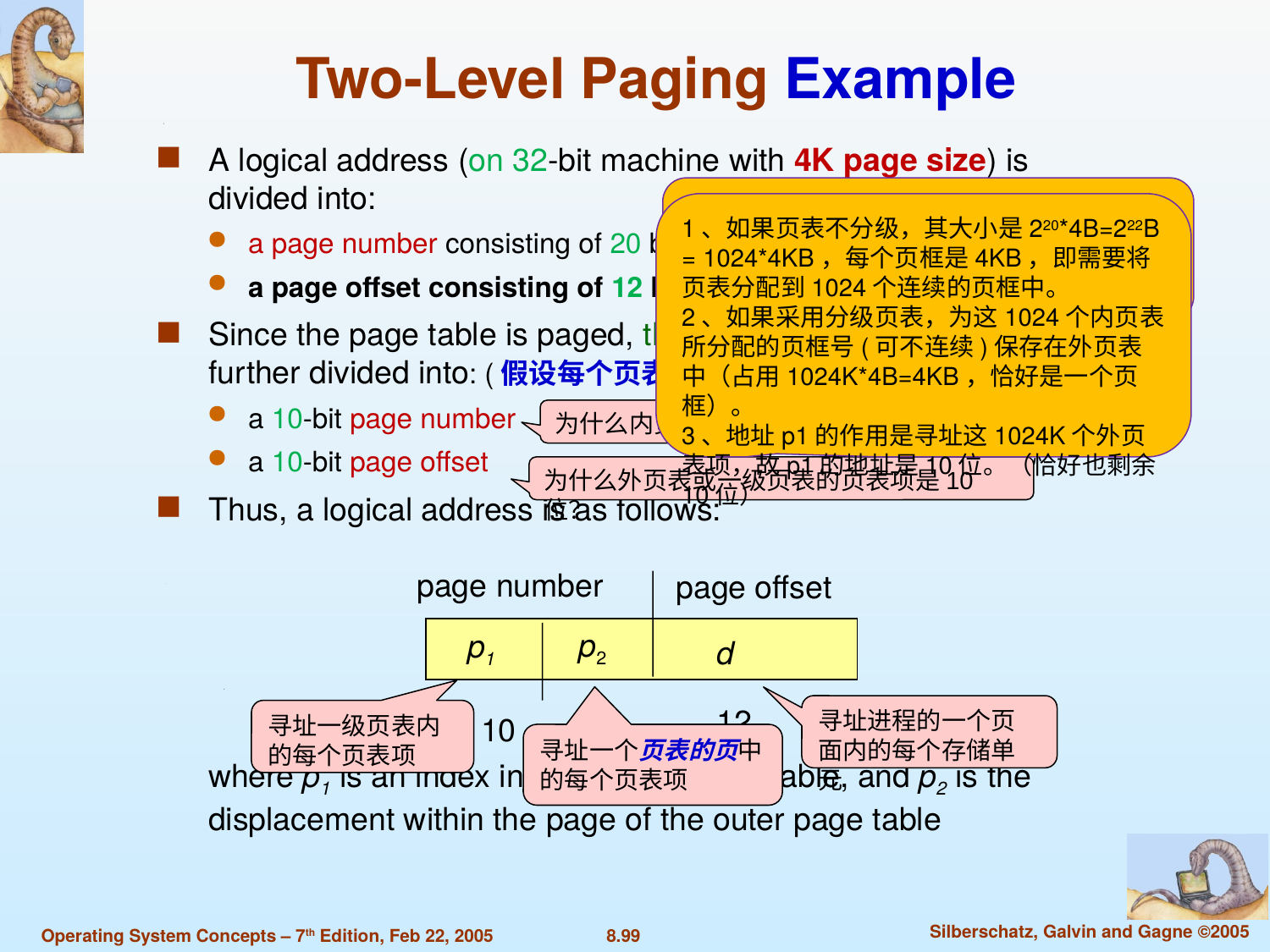

Two-Level Paging Example
A logical address (on 32-bit machine with 4K page size) is divided into:
a page number consisting of 20 bits
a page offset consisting of 12 bits (4K page size)
Since the page table is paged, the page number (20 bits) is further divided into: (假设每个页表项占用4个字节)
a 10-bit page number
a 10-bit page offset
Thus, a logical address is as follows:
where p1 is an index into the outer page table, and p2 is the displacement within the page of the outer page table
1、页大小是4KB，如果每个页表项占用4B，则每个页框只能存储1K个页表项。
2、地址p2的作用是寻址一个页框内保存的页表的这1K个页表项，因此p2需要10位地址。
1、如果页表不分级，其大小是220*4B=222B = 1024*4KB，每个页框是4KB，即需要将页表分配到1024个连续的页框中。
2、如果采用分级页表，为这1024个内页表所分配的页框号(可不连续)保存在外页表中（占用1024K*4B=4KB，恰好是一个页框）。
3、地址p1的作用是寻址这1024K个外页表项，故p1的地址是10位。（恰好也剩余10位）
为什么内页表或二级页表的页表项是10位？
为什么外页表或一级页表的页表项是10位？
page number
page offset

p2
p1

d
12
寻址进程的一个页面内的每个存储单元
寻址一级页表内的每个页表项
10
10
寻址一个页表的页中的每个页表项